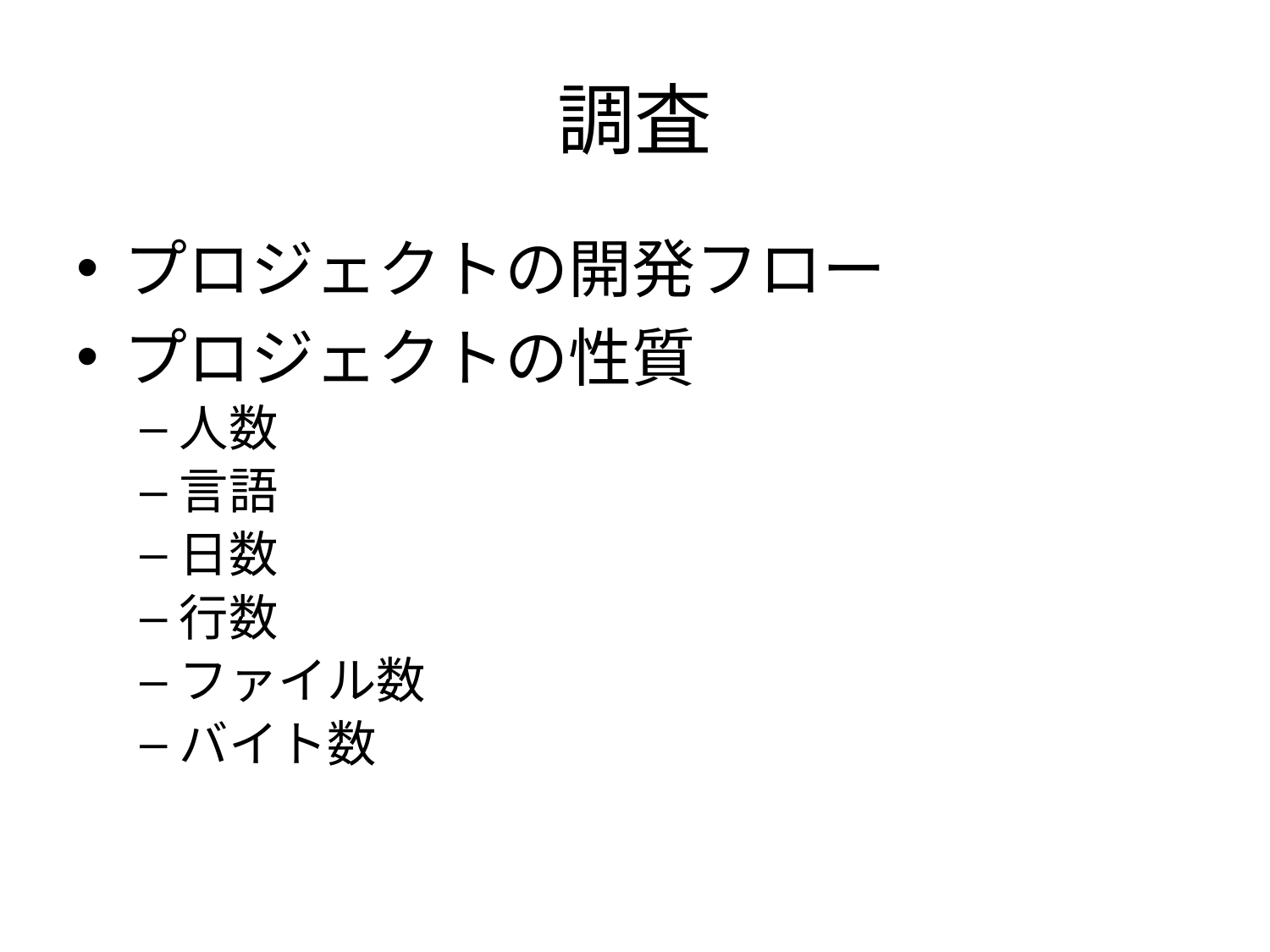

# 調査
プロジェクトの開発フロー
プロジェクトの性質
人数
言語
日数
行数
ファイル数
バイト数